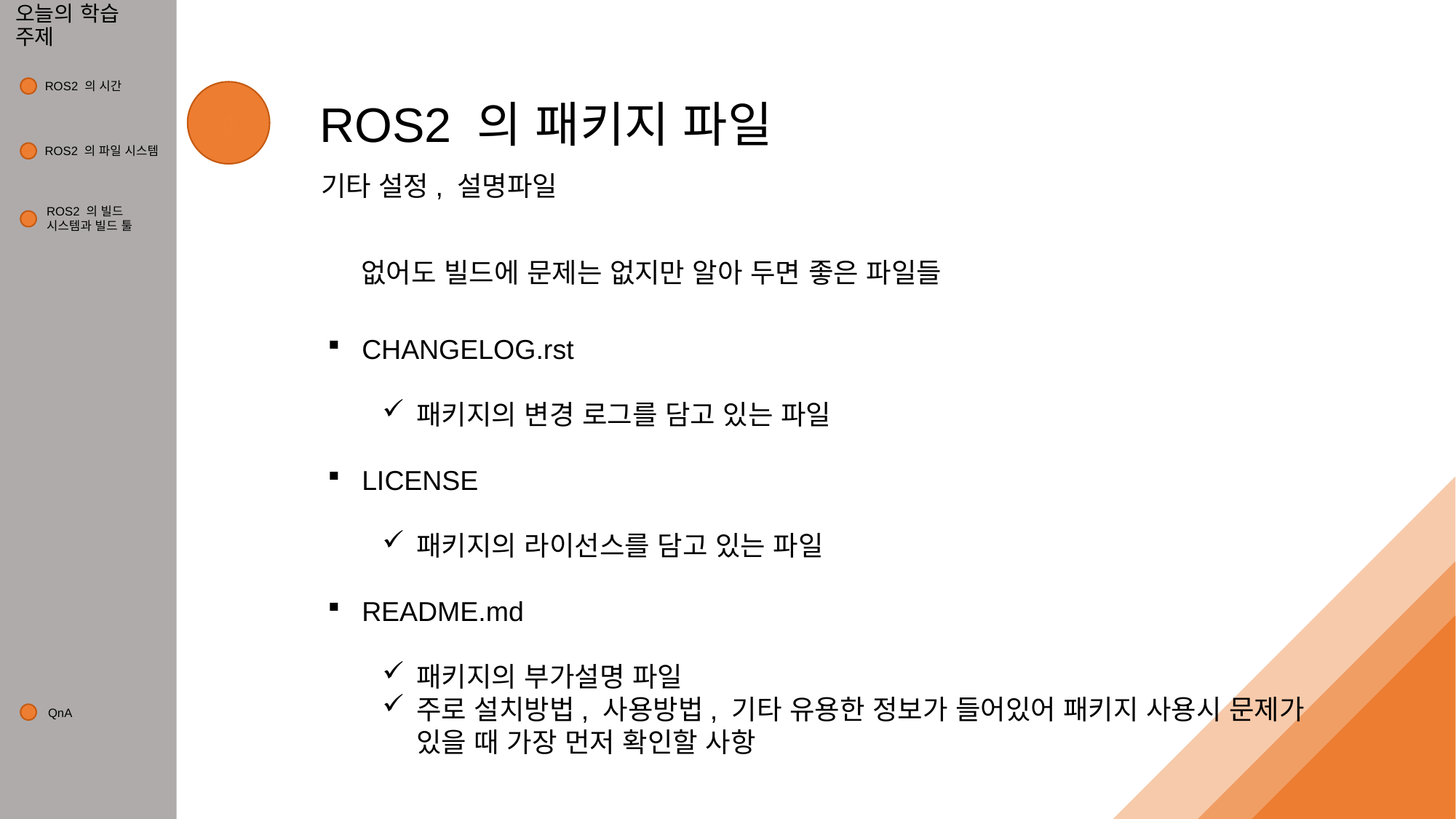

# 오늘의 학습 주제
ROS2 의 시간
1
4
ROS2 의 패키지 파일
ROS2 의 파일 시스템
2
기타 설정, 설명파일
ROS2 의 빌드
시스템과 빌드 툴
3
없어도 빌드에 문제는 없지만 알아 두면 좋은 파일들
CHANGELOG.rst

패키지의 변경 로그를 담고 있는 파일

LICENSE

패키지의 라이선스를 담고 있는 파일

README.md

패키지의 부가설명 파일
주로 설치방법, 사용방법, 기타 유용한 정보가 들어있어 패키지 사용시 문제가 있을 때 가장 먼저 확인할 사항
QnA
5